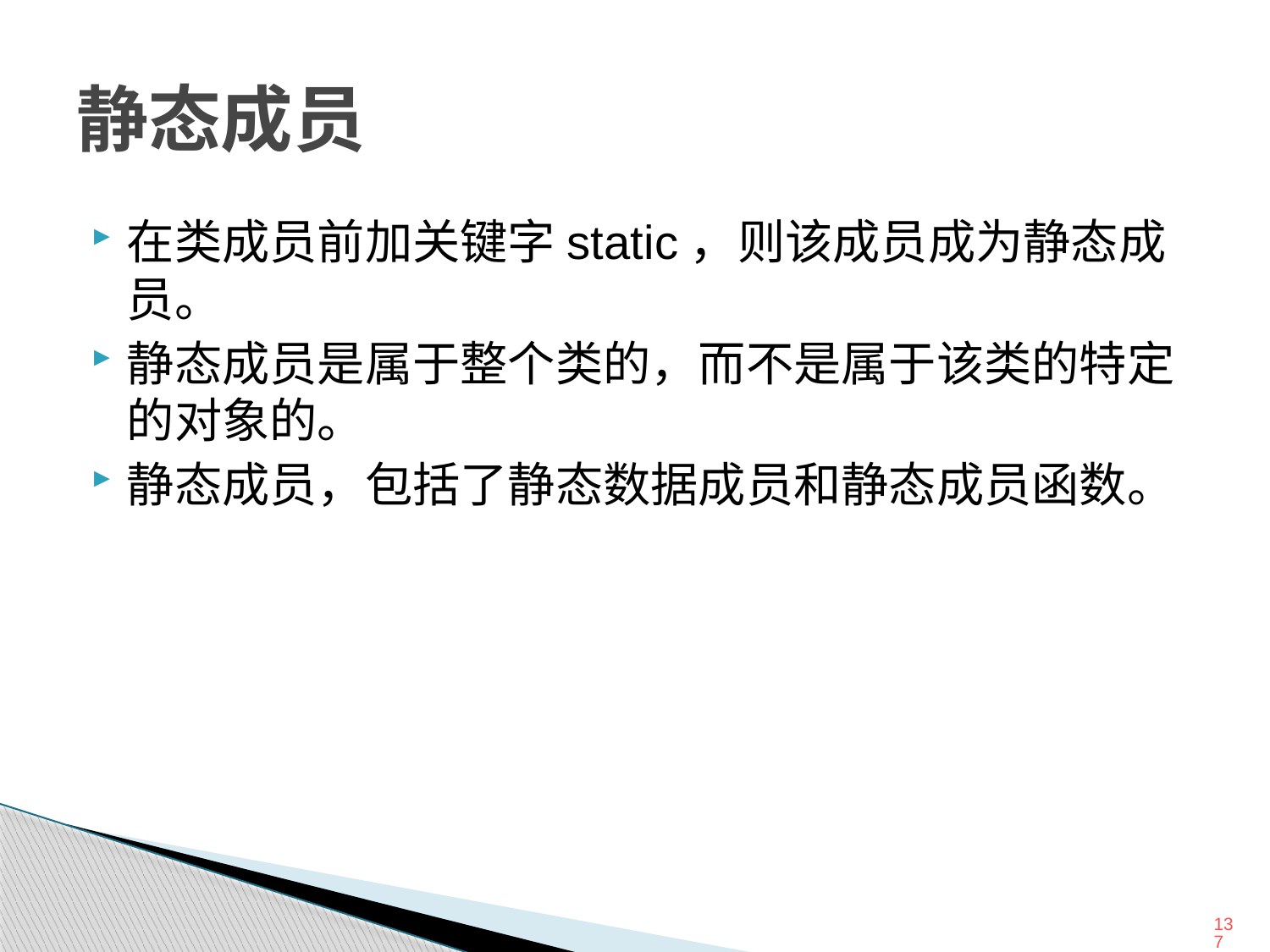

# 静态成员
在类成员前加关键字static，则该成员成为静态成员。
静态成员是属于整个类的，而不是属于该类的特定的对象的。
静态成员，包括了静态数据成员和静态成员函数。
137